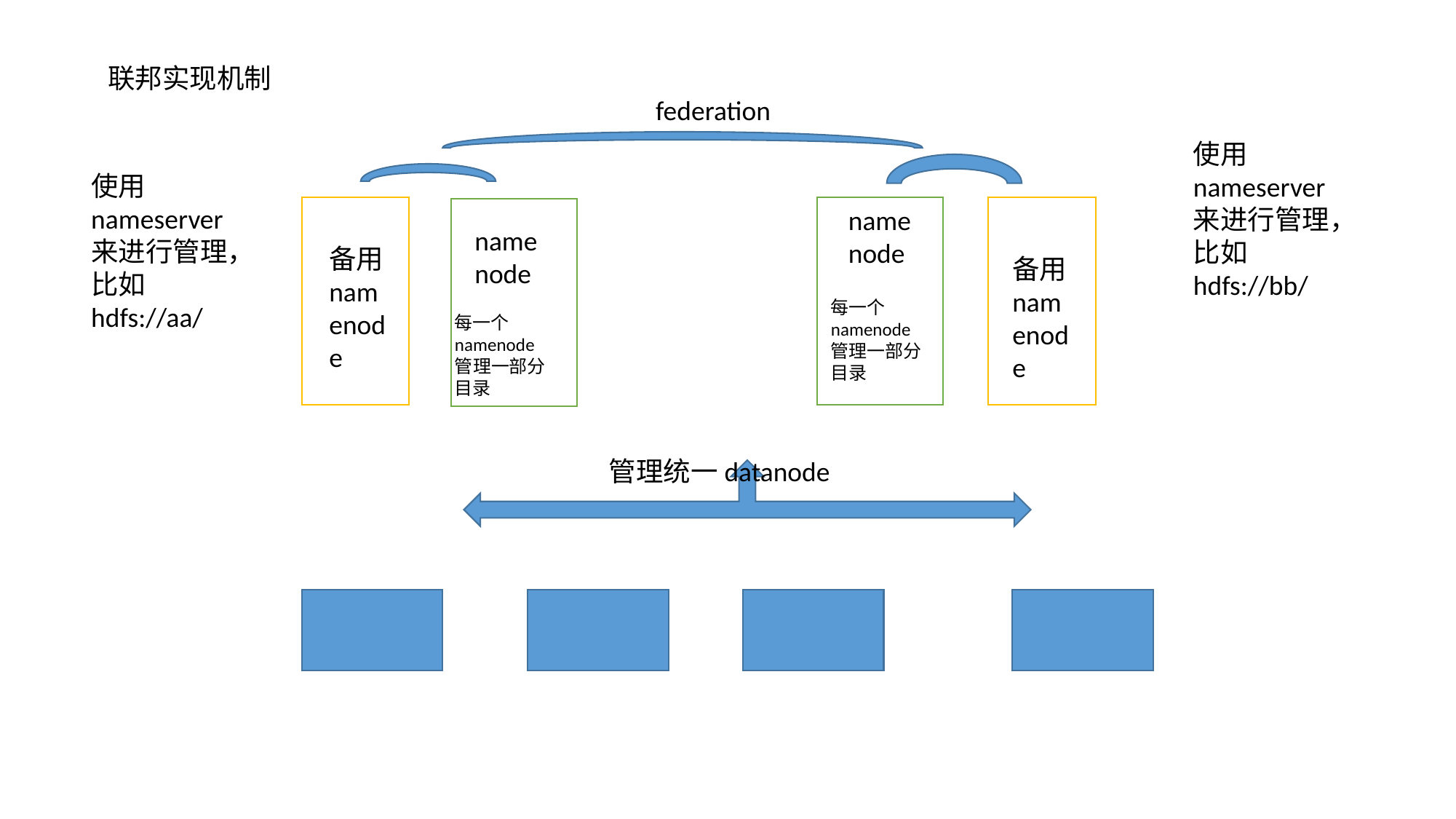

联邦实现机制
federation

使用nameserver来进行管理，比如hdfs://bb/

使用nameserver来进行管理，比如hdfs://aa/

namenode

namenode
备用namenode
备用namenode
每一个namenode管理一部分目录
每一个namenode管理一部分目录
管理统一datanode